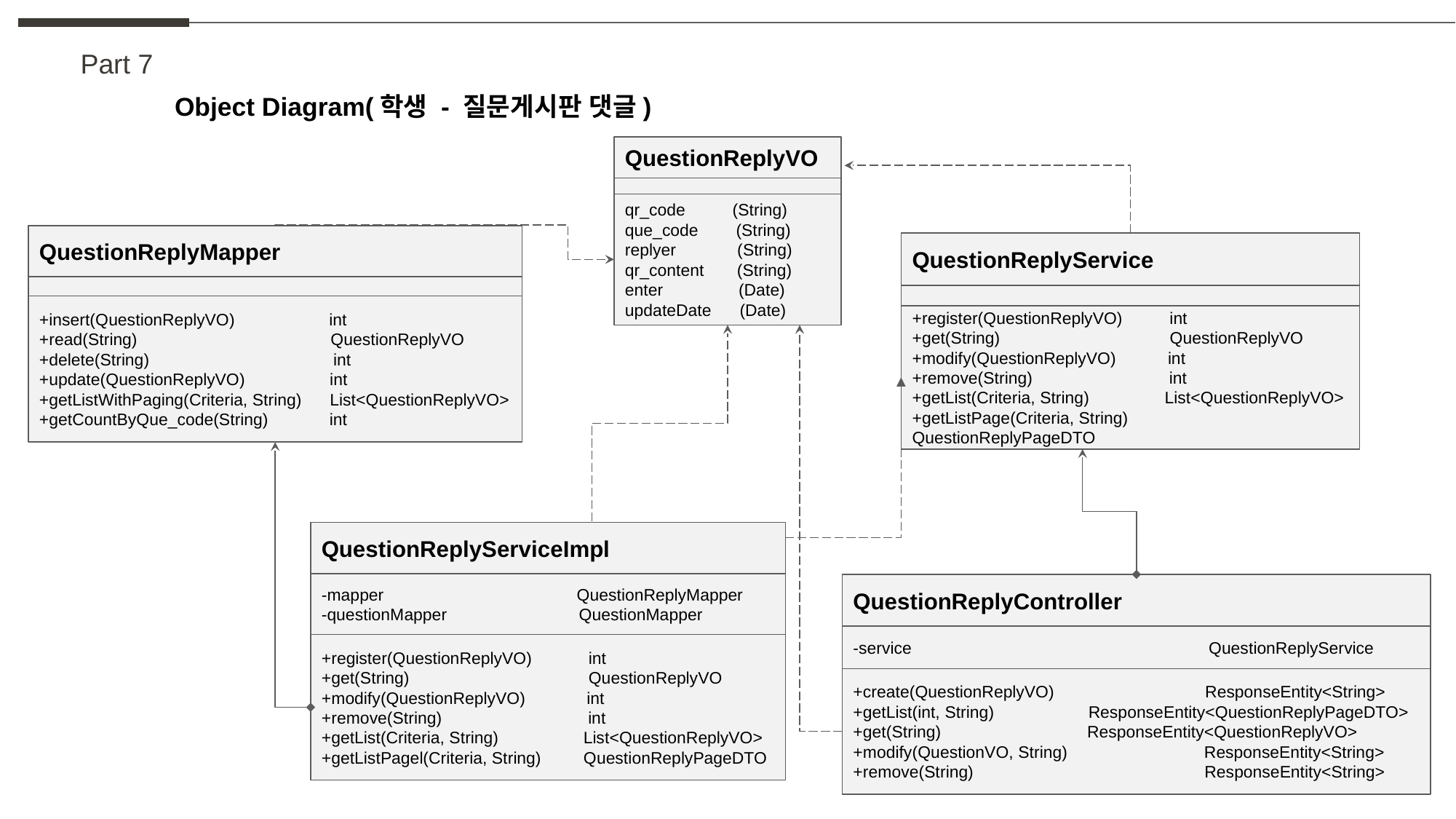

Part 7
Object Diagram(학생 - 질문게시판 댓글)
QuestionReplyVO

qr_code          (String)
que_code        (String)
replyer             (String)
qr_content       (String)
enter                (Date)
updateDate      (Date)
QuestionReplyMapper

+insert(QuestionReplyVO)                    int
+read(String)                                         QuestionReplyVO
+delete(String)                                       int
+update(QuestionReplyVO)                  int
+getListWithPaging(Criteria, String)      List<QuestionReplyVO>
+getCountByQue_code(String)             int
QuestionReplyService

+register(QuestionReplyVO)          int
+get(String)                                    QuestionReplyVO
+modify(QuestionReplyVO)           int
+remove(String)                             int
+getList(Criteria, String)                List<QuestionReplyVO>
+getListPage(Criteria, String)        QuestionReplyPageDTO
QuestionReplyServiceImpl
-mapper  	                               QuestionReplyMapper
-questionMapper                            QuestionMapper
+register(QuestionReplyVO)            int
+get(String)                                      QuestionReplyVO
+modify(QuestionReplyVO)             int
+remove(String)                               int
+getList(Criteria, String)                  List<QuestionReplyVO>
+getListPagel(Criteria, String)         QuestionReplyPageDTO
QuestionReplyController
-service                                                               QuestionReplyService
+create(QuestionReplyVO)                                ResponseEntity<String>
+getList(int, String)                    ResponseEntity<QuestionReplyPageDTO>
+get(String)                               ResponseEntity<QuestionReplyVO>
+modify(QuestionVO, String)                             ResponseEntity<String>
+remove(String)                                                 ResponseEntity<String>